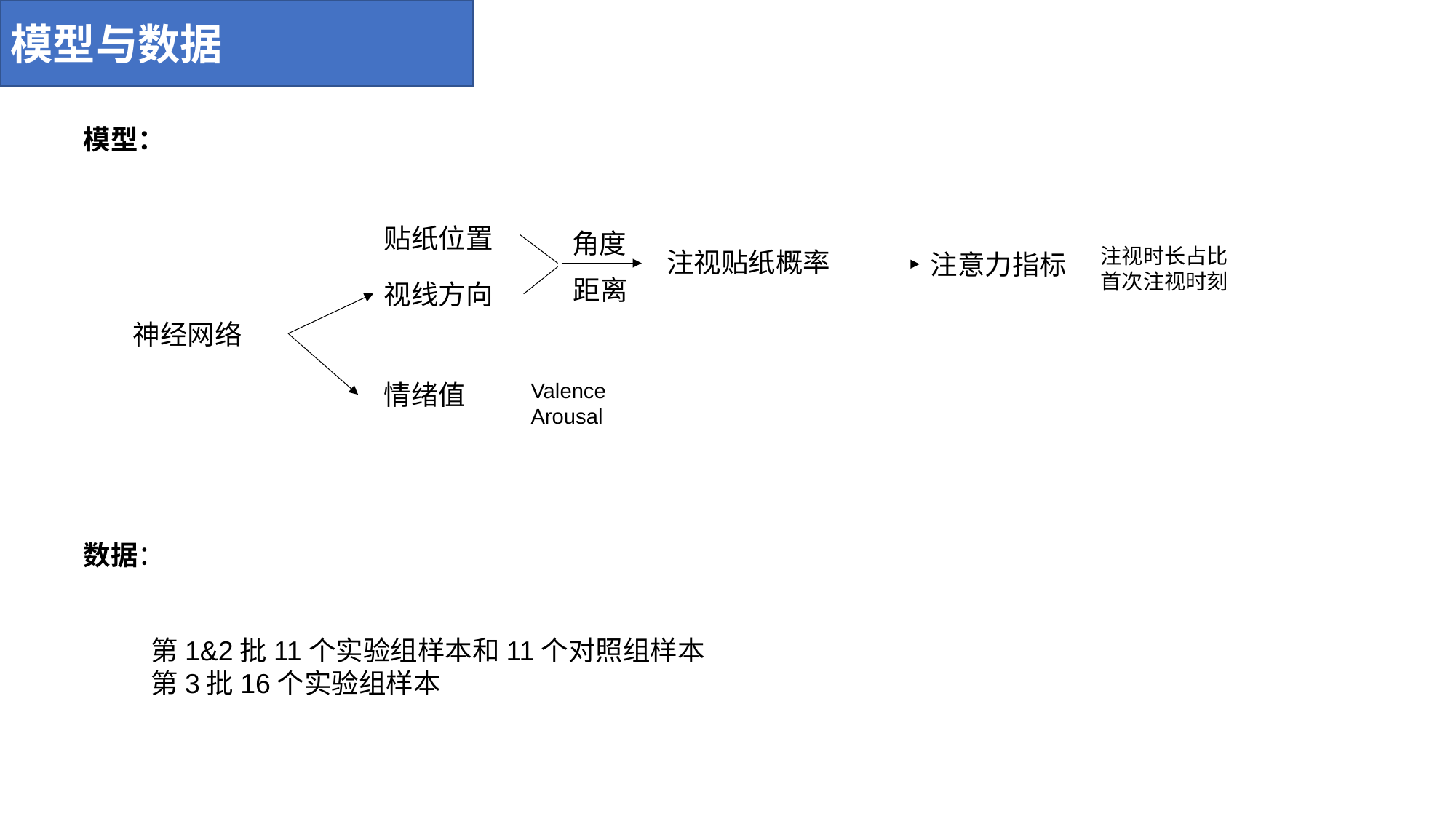

模型与数据
模型：
贴纸位置
角度
注视时长占比
首次注视时刻
注视贴纸概率
注意力指标
距离
视线方向
神经网络
Valence
Arousal
情绪值
数据：
第1&2批11个实验组样本和11个对照组样本
第3批16个实验组样本